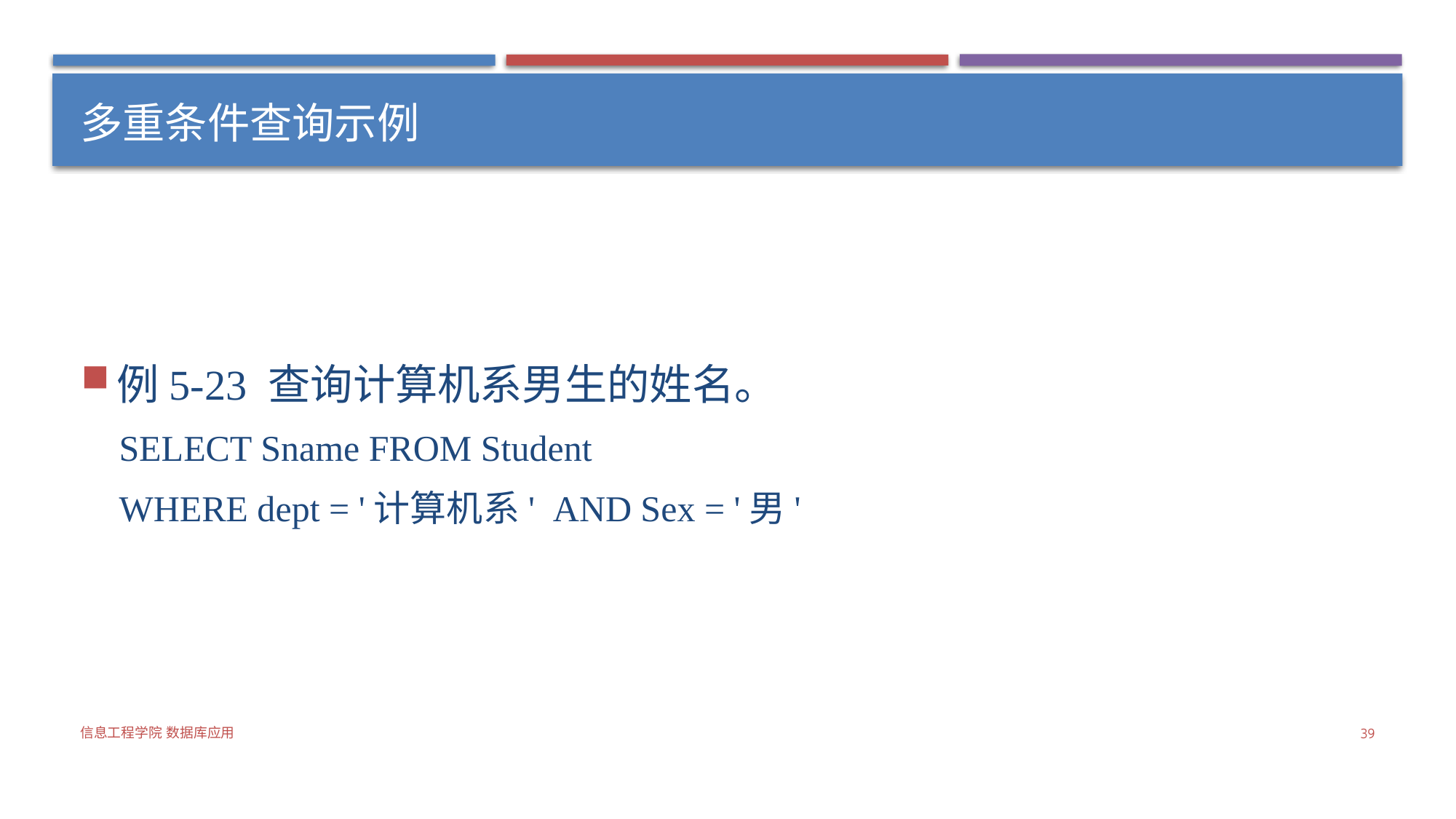

# 多重条件查询示例
例5-23 查询计算机系男生的姓名。
SELECT Sname FROM Student
WHERE dept = '计算机系'  AND Sex = '男'
信息工程学院 数据库应用
39